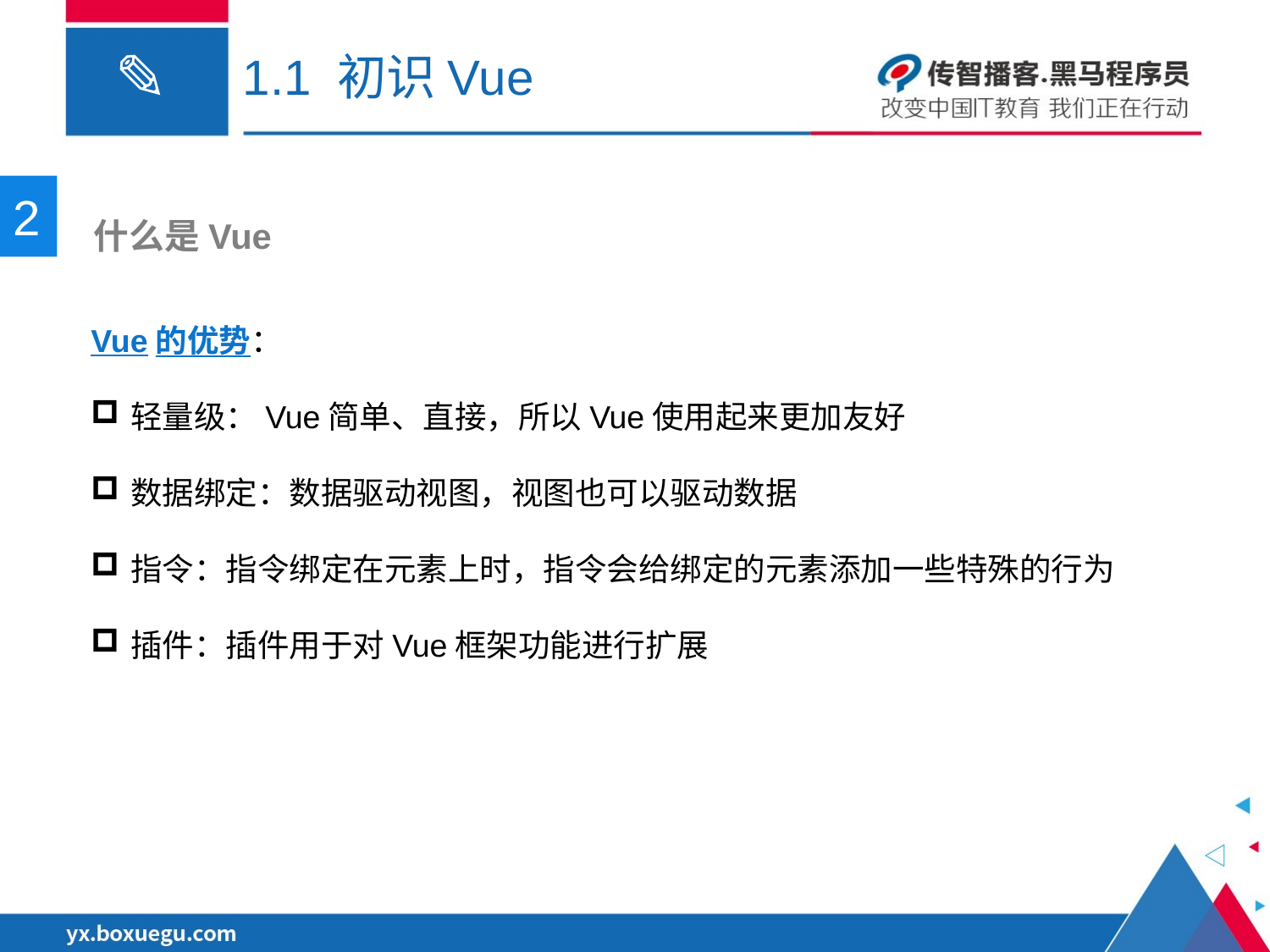

# 1.1 初识Vue

2
  什么是Vue
Vue的优势：
轻量级：Vue简单、直接，所以Vue使用起来更加友好
数据绑定：数据驱动视图，视图也可以驱动数据
指令：指令绑定在元素上时，指令会给绑定的元素添加一些特殊的行为
插件：插件用于对Vue框架功能进行扩展